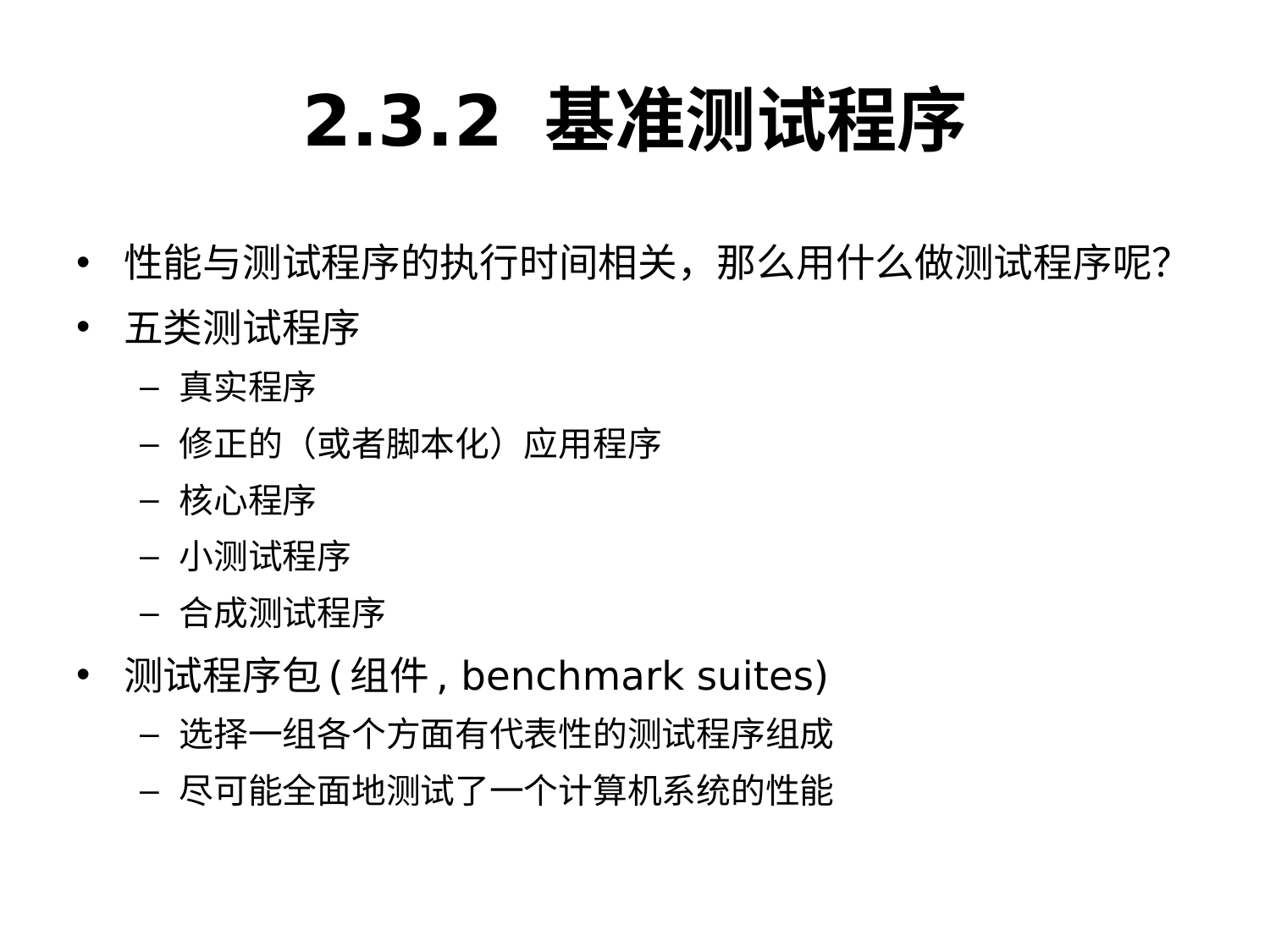

2.3.2 基准测试程序
性能与测试程序的执行时间相关，那么用什么做测试程序呢？
五类测试程序
真实程序
修正的（或者脚本化）应用程序
核心程序
小测试程序
合成测试程序
测试程序包(组件, benchmark suites)
选择一组各个方面有代表性的测试程序组成
尽可能全面地测试了一个计算机系统的性能